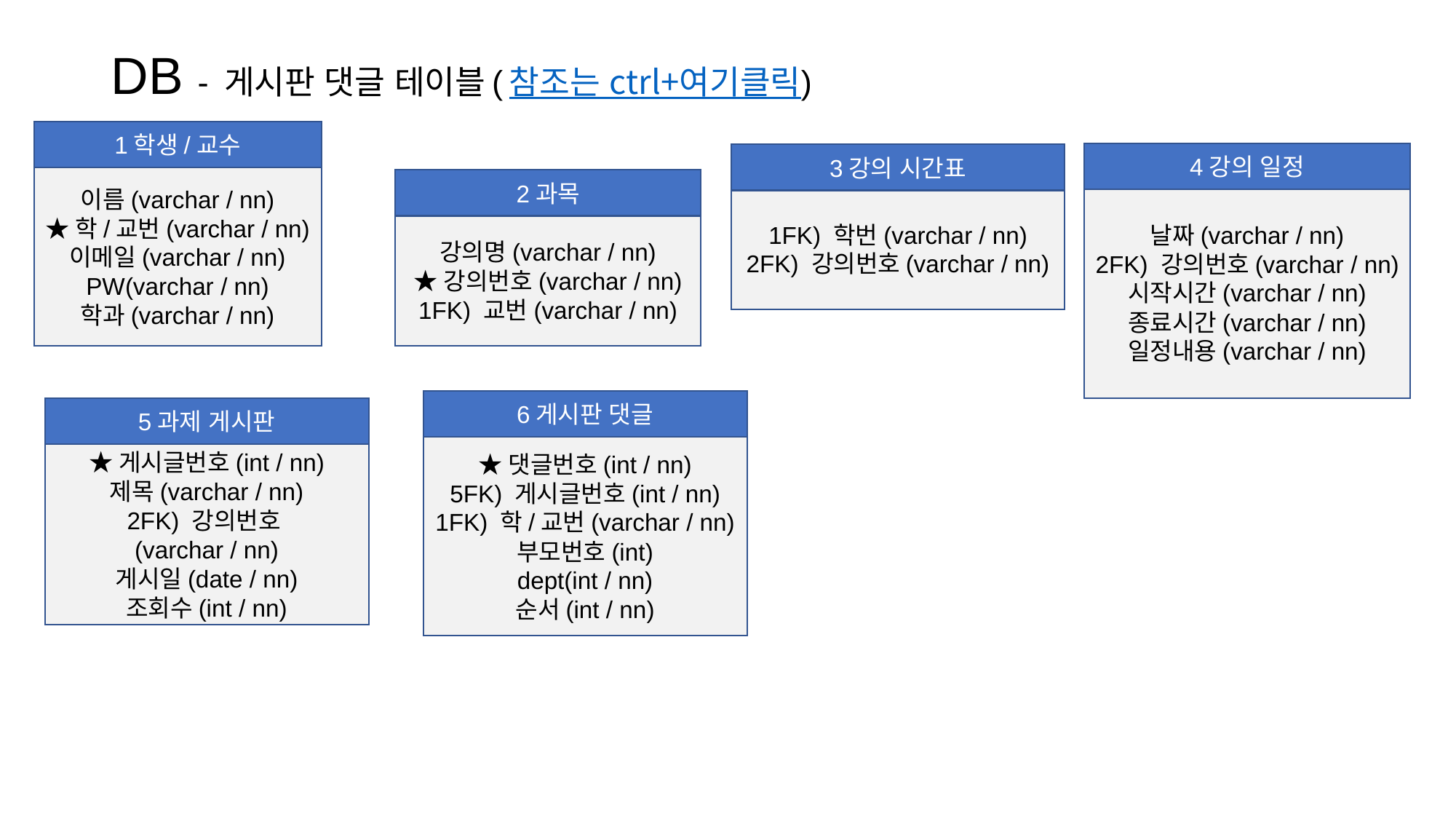

# DB - 게시판 댓글 테이블(참조는 ctrl+여기클릭)
1학생/교수
4강의 일정
3강의 시간표
이름(varchar / nn)
★학/교번(varchar / nn)
이메일(varchar / nn)
PW(varchar / nn)
학과(varchar / nn)
2과목
날짜(varchar / nn)
2FK) 강의번호(varchar / nn)
시작시간(varchar / nn)
종료시간(varchar / nn)
일정내용(varchar / nn)
1FK) 학번(varchar / nn)
2FK) 강의번호(varchar / nn)
강의명(varchar / nn)
★강의번호(varchar / nn)
1FK) 교번(varchar / nn)
6게시판 댓글
5과제 게시판
★댓글번호(int / nn)
5FK) 게시글번호(int / nn)
1FK) 학/교번(varchar / nn)
부모번호(int)
dept(int / nn)
순서(int / nn)
★게시글번호(int / nn)
제목(varchar / nn)
2FK) 강의번호(varchar / nn)
게시일(date / nn)
조회수(int / nn)